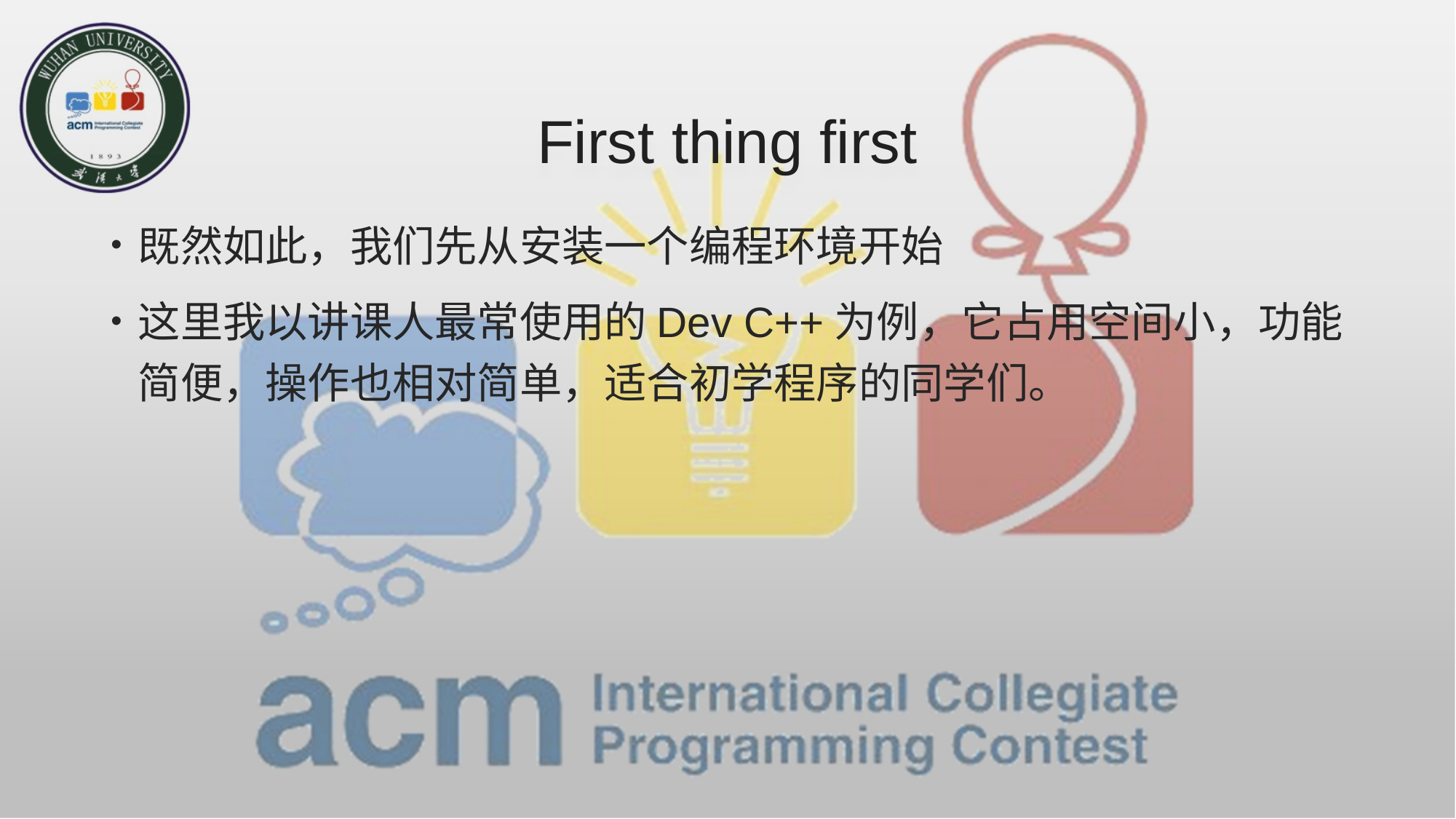

# First thing first
既然如此，我们先从安装一个编程环境开始
这里我以讲课人最常使用的Dev C++为例，它占用空间小，功能简便，操作也相对简单，适合初学程序的同学们。